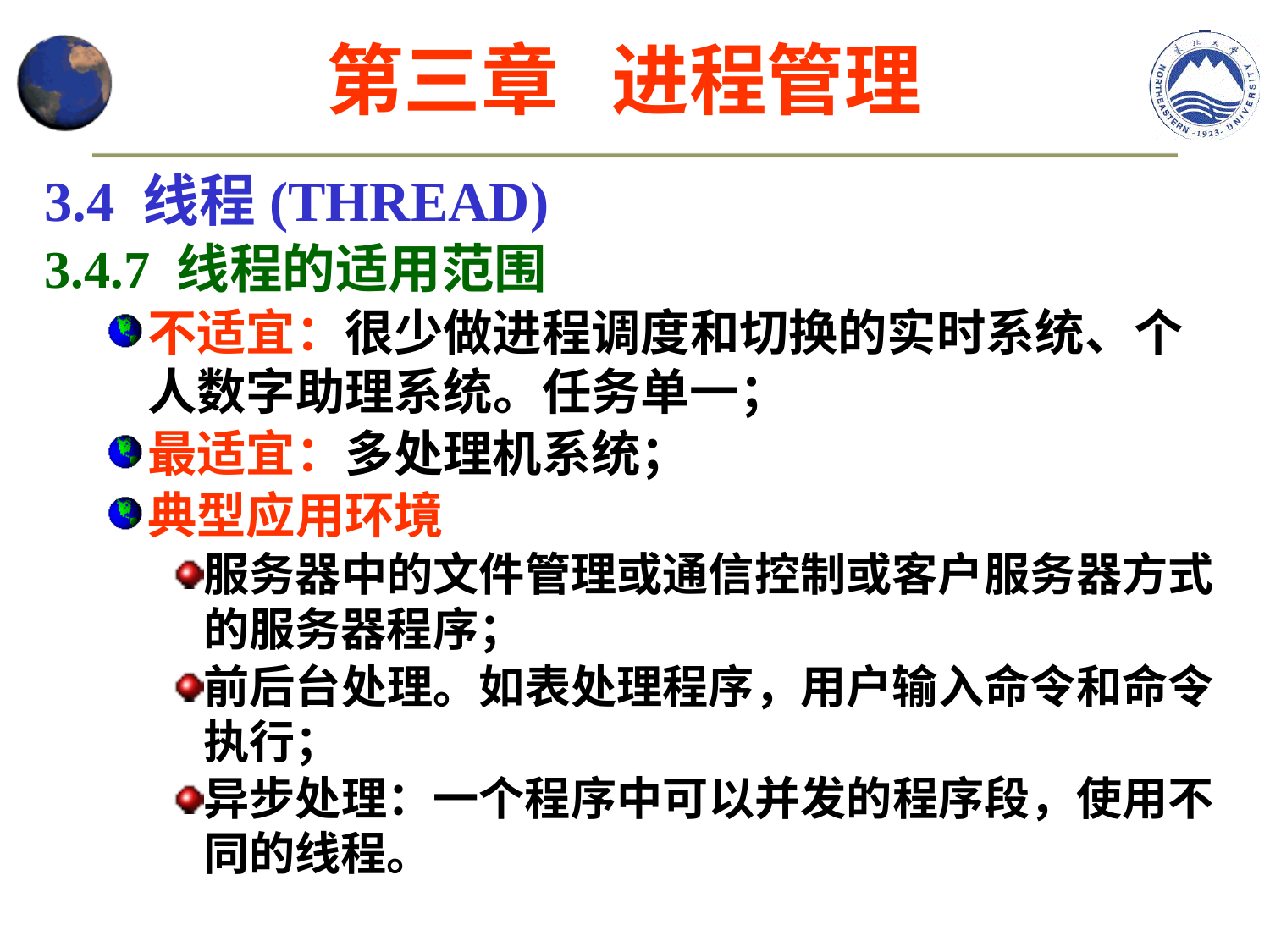

第三章   进程管理
3.4 线程(THREAD)
3.4.7 线程的适用范围
不适宜：很少做进程调度和切换的实时系统、个人数字助理系统。任务单一；
最适宜：多处理机系统；
典型应用环境
服务器中的文件管理或通信控制或客户服务器方式的服务器程序；
前后台处理。如表处理程序，用户输入命令和命令执行；
异步处理：一个程序中可以并发的程序段，使用不同的线程。